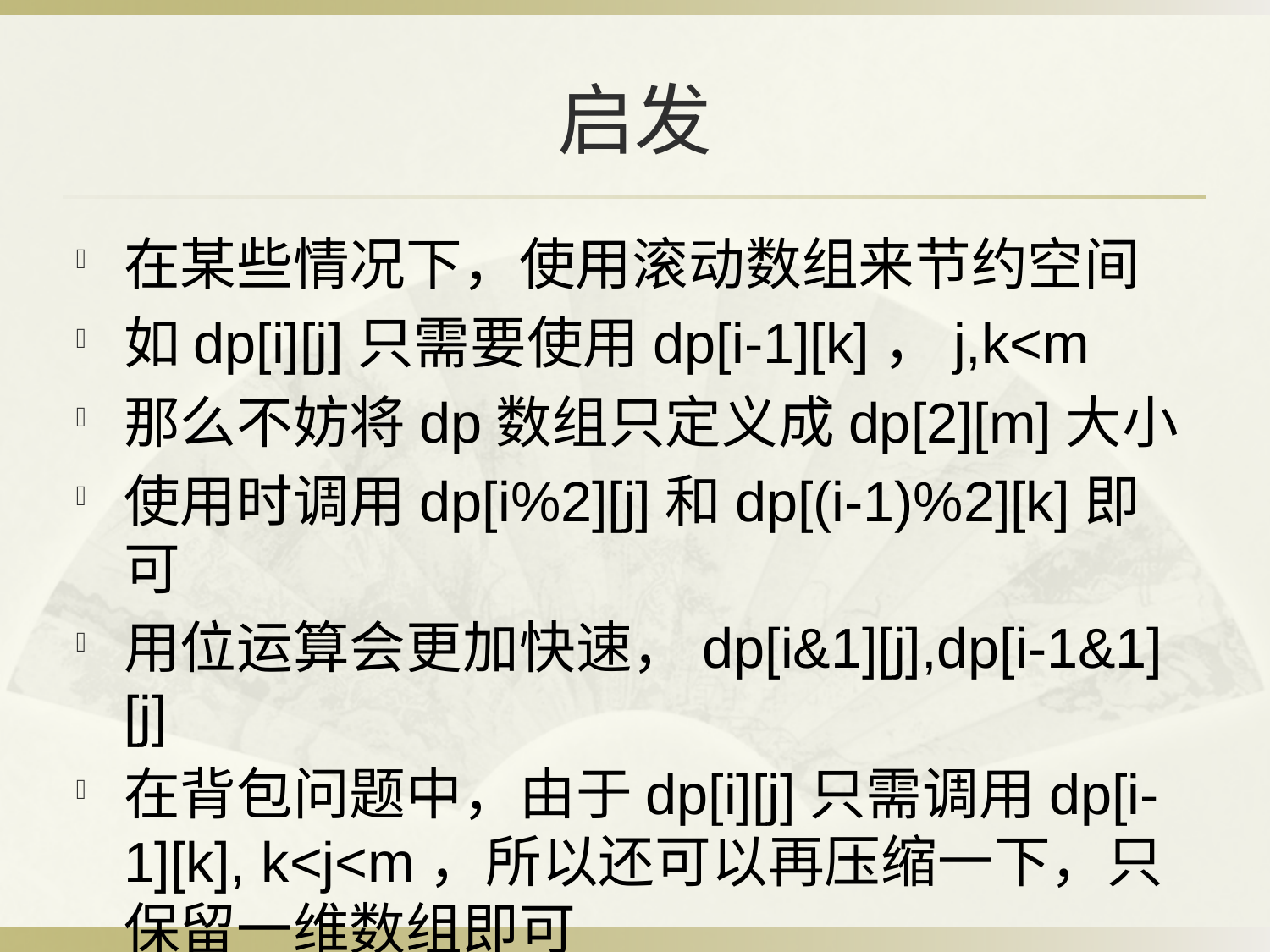

# 启发
在某些情况下，使用滚动数组来节约空间
如dp[i][j]只需要使用dp[i-1][k]，j,k<m
那么不妨将dp数组只定义成dp[2][m]大小
使用时调用dp[i%2][j]和dp[(i-1)%2][k]即可
用位运算会更加快速，dp[i&1][j],dp[i-1&1][j]
在背包问题中，由于dp[i][j]只需调用dp[i-1][k], k<j<m，所以还可以再压缩一下，只保留一维数组即可